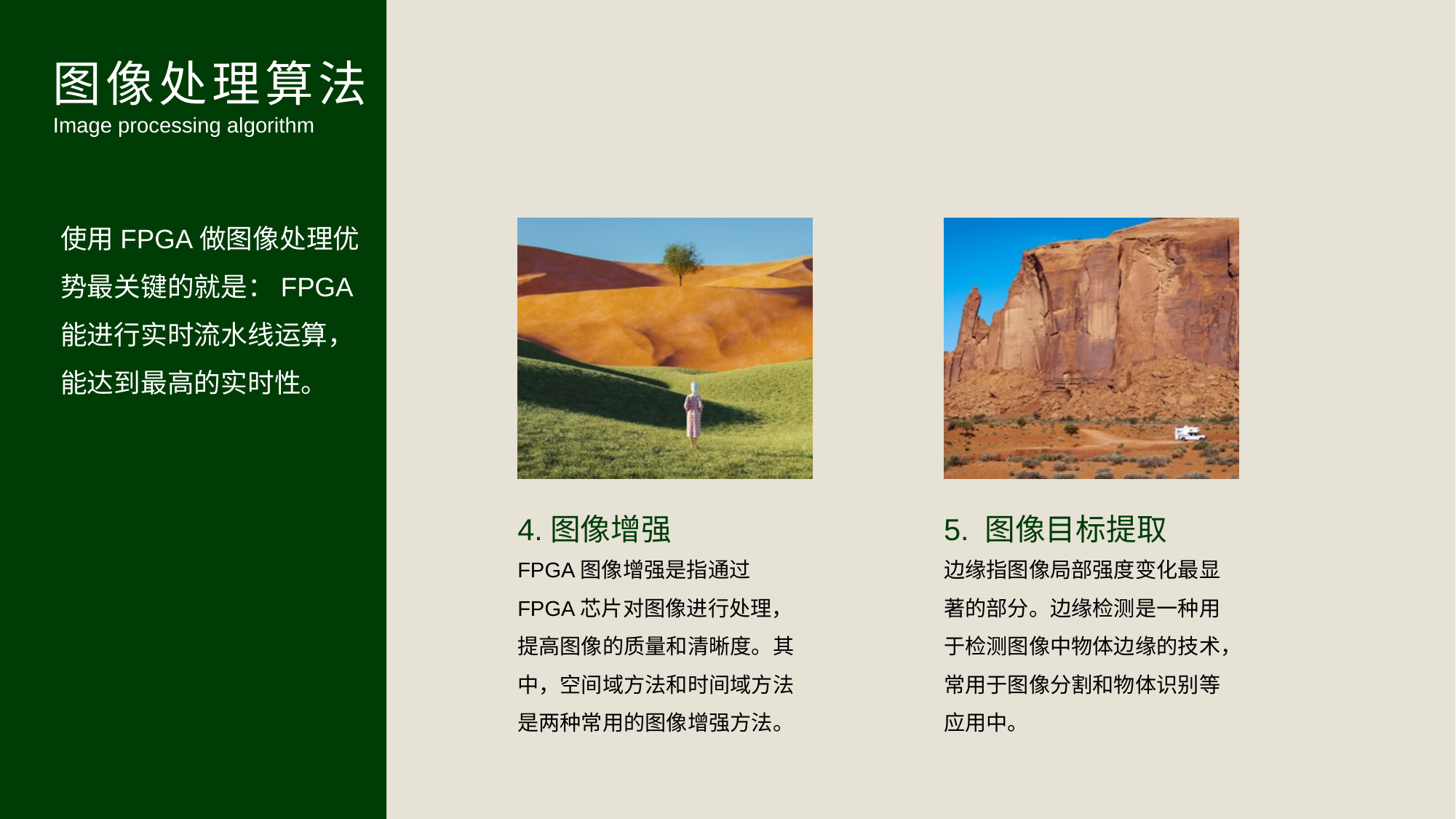

图像处理算法
Image processing algorithm
使用FPGA做图像处理优势最关键的就是：FPGA能进行实时流水线运算，能达到最高的实时性。

4.图像增强
5. 图像目标提取
FPGA图像增强是指通过FPGA芯片对图像进行处理，提高图像的质量和清晰度。其中，空间域方法和时间域方法是两种常用的图像增强方法。
边缘指图像局部强度变化最显著的部分。边缘检测是一种用于检测图像中物体边缘的技术，常用于图像分割和物体识别等应用中。